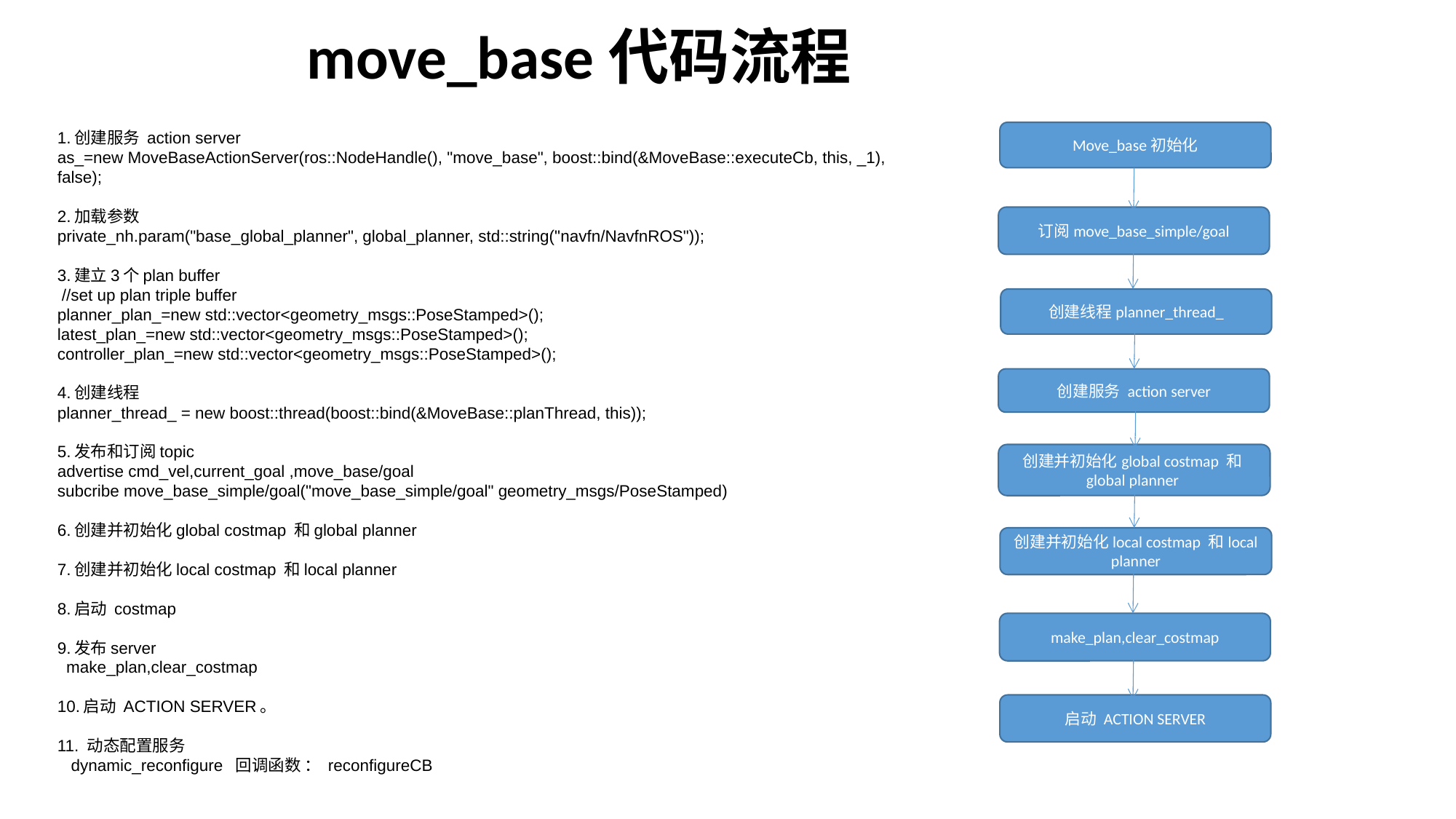

# move_base代码流程
1.创建服务 action server
as_=new MoveBaseActionServer(ros::NodeHandle(), "move_base", boost::bind(&MoveBase::executeCb, this, _1), false);

2.加载参数
private_nh.param("base_global_planner", global_planner, std::string("navfn/NavfnROS"));

3.建立3个plan buffer
 //set up plan triple buffer
planner_plan_=new std::vector<geometry_msgs::PoseStamped>();
latest_plan_=new std::vector<geometry_msgs::PoseStamped>();
controller_plan_=new std::vector<geometry_msgs::PoseStamped>();

4.创建线程
planner_thread_ = new boost::thread(boost::bind(&MoveBase::planThread, this));

5.发布和订阅topic
advertise cmd_vel,current_goal ,move_base/goal
subcribe move_base_simple/goal("move_base_simple/goal" geometry_msgs/PoseStamped)

6.创建并初始化global costmap 和global planner

7.创建并初始化local costmap 和local planner

8.启动 costmap

9.发布server
  make_plan,clear_costmap

10.启动 ACTION SERVER。

11. 动态配置服务
   dynamic_reconfigure  回调函数 ： reconfigureCB

Move_base初始化

订阅move_base_simple/goal

创建线程planner_thread_

创建服务 action server

创建并初始化global costmap 和global planner

创建并初始化local costmap 和local planner

make_plan,clear_costmap

启动 ACTION SERVER